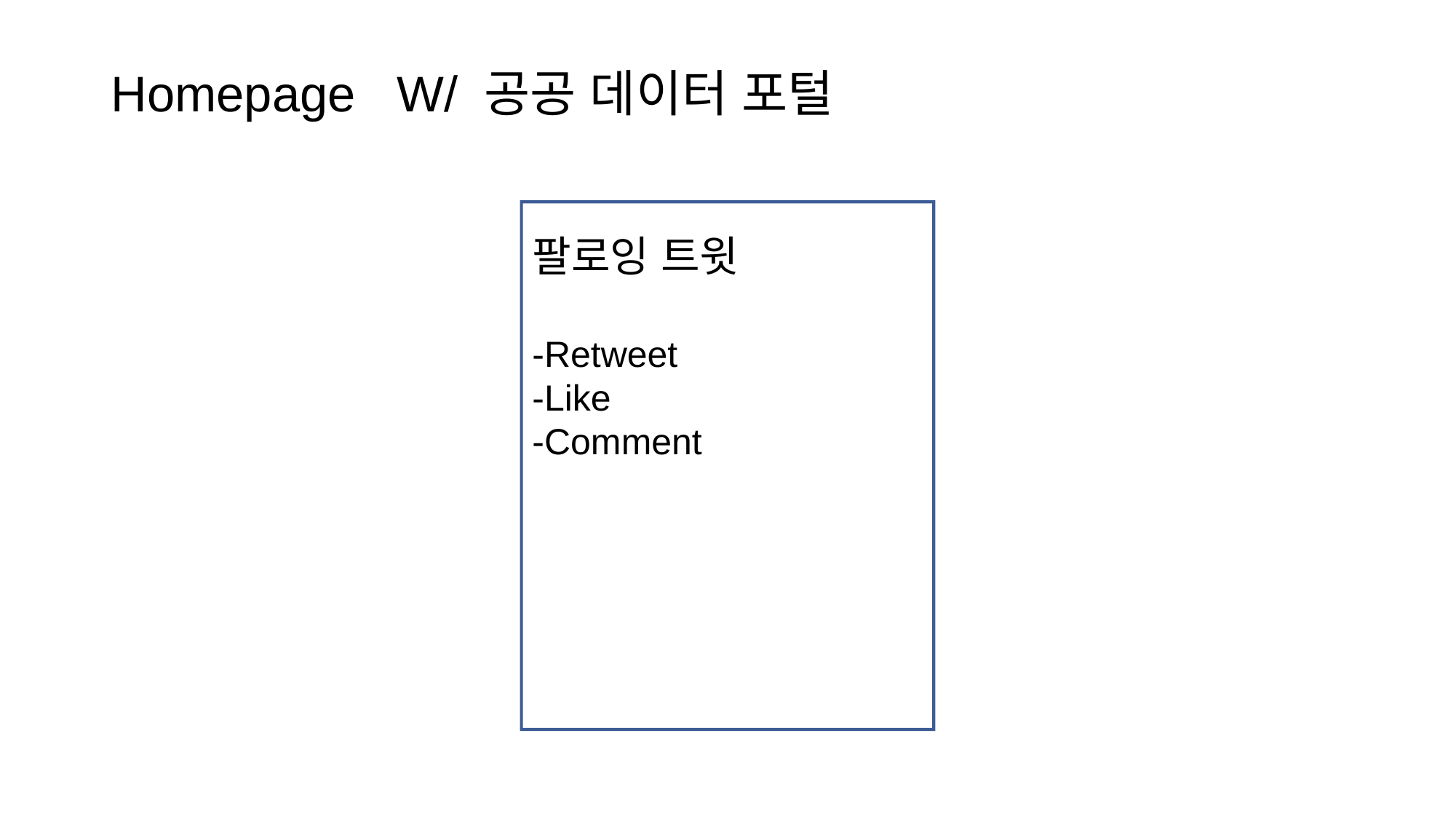

# Homepage   W/ 공공 데이터 포털

팔로잉 트윗

-Retweet
-Like
-Comment